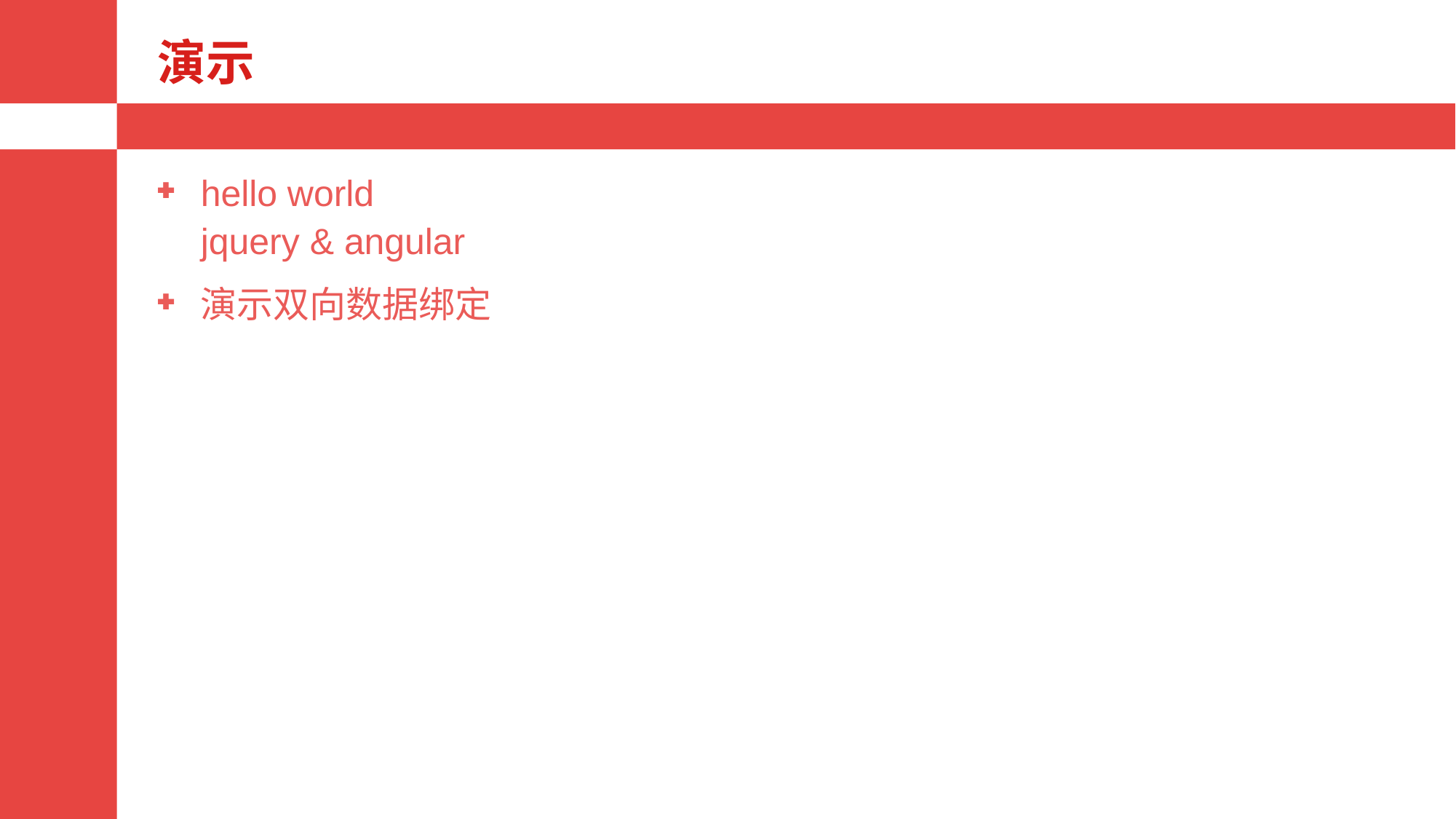

# 演示
hello world
jquery & angular
演示双向数据绑定